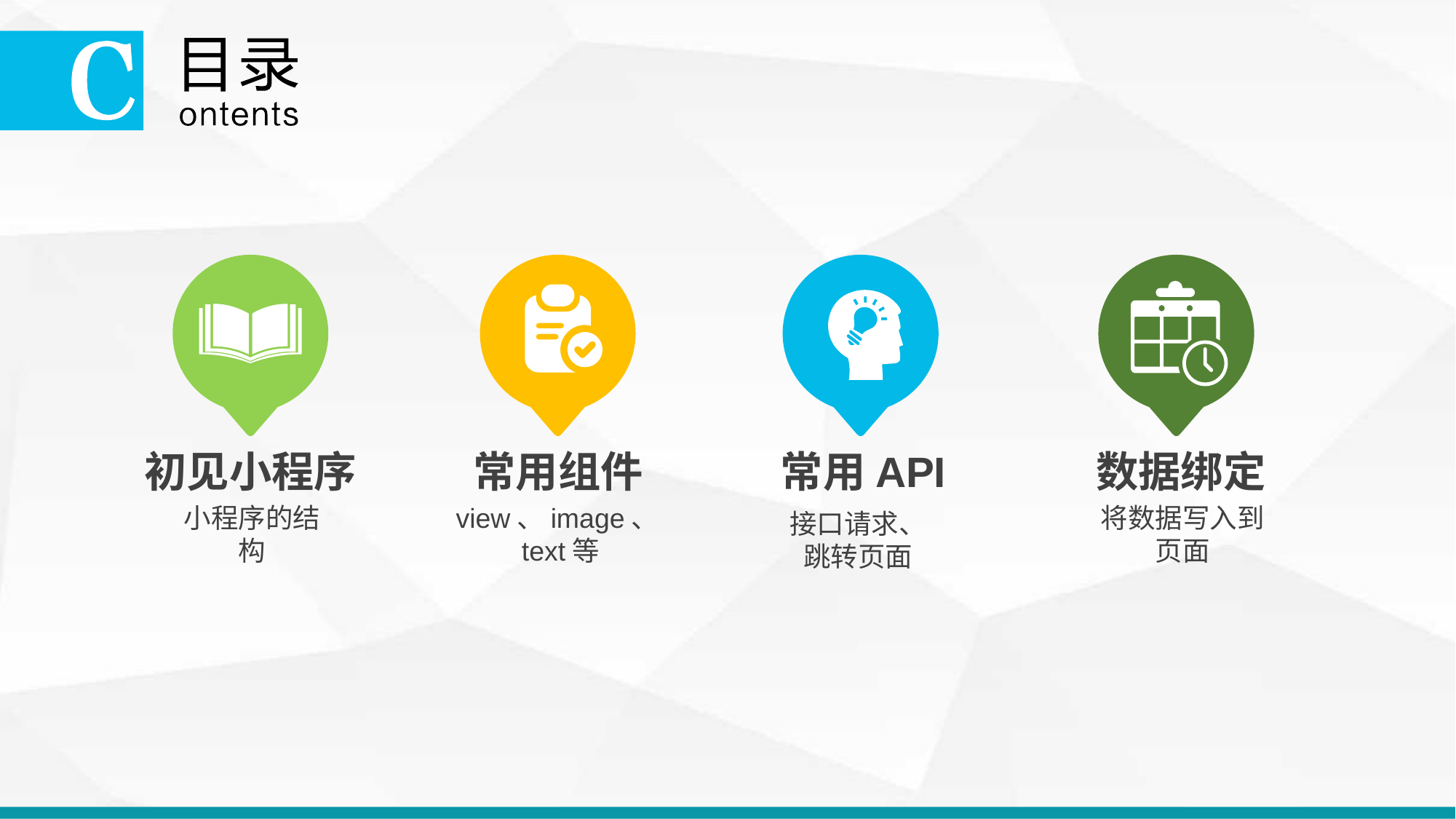

初见小程序
常用组件
常用API
数据绑定
小程序的结构
view、image、text等
将数据写入到页面
接口请求、跳转页面

延时符